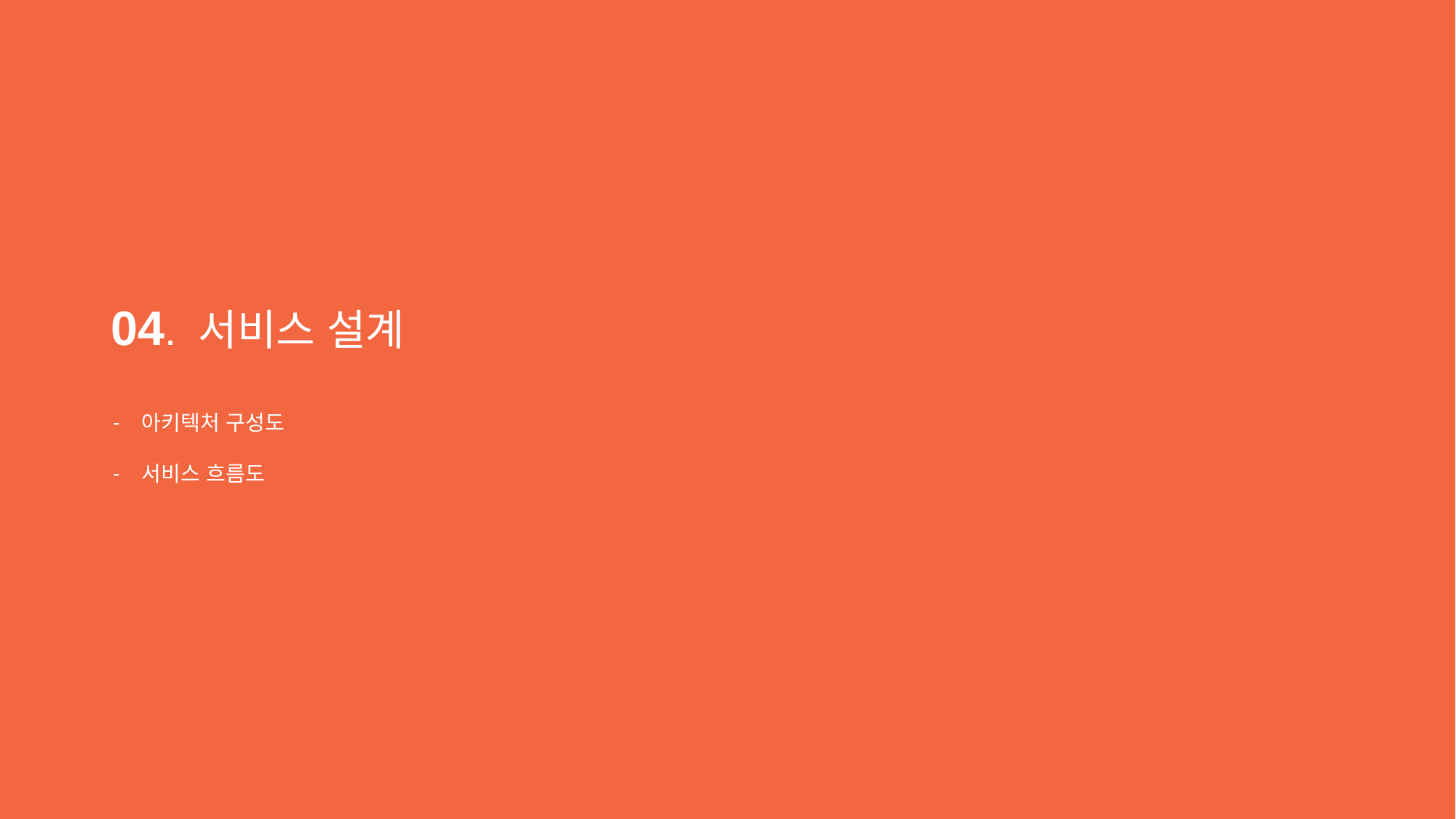

04. 서비스 설계
아키텍처 구성도
서비스 흐름도